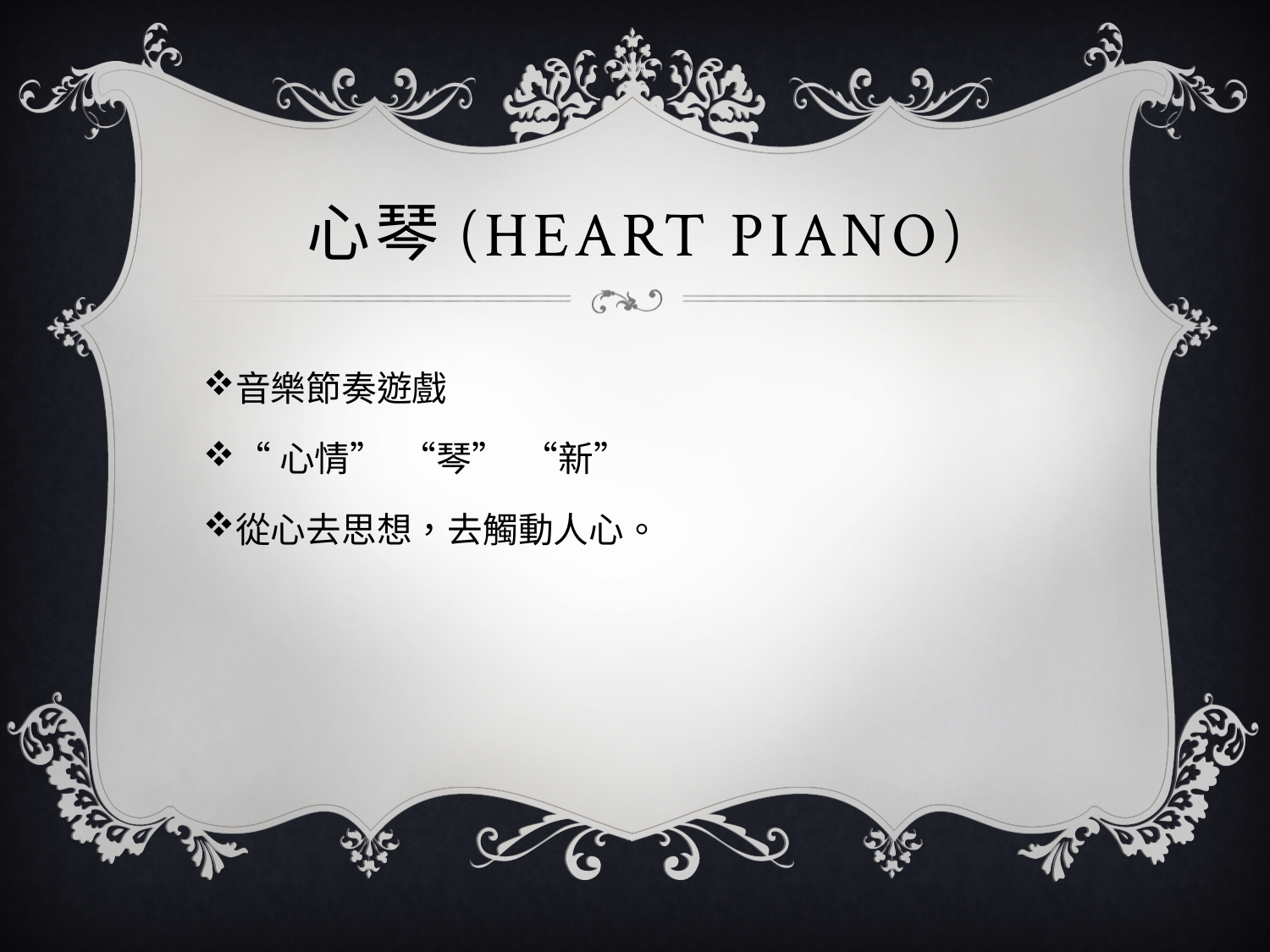

# 心琴(Heart Piano)
音樂節奏遊戲
“心情”  “琴”  “新”
從心去思想，去觸動人心。